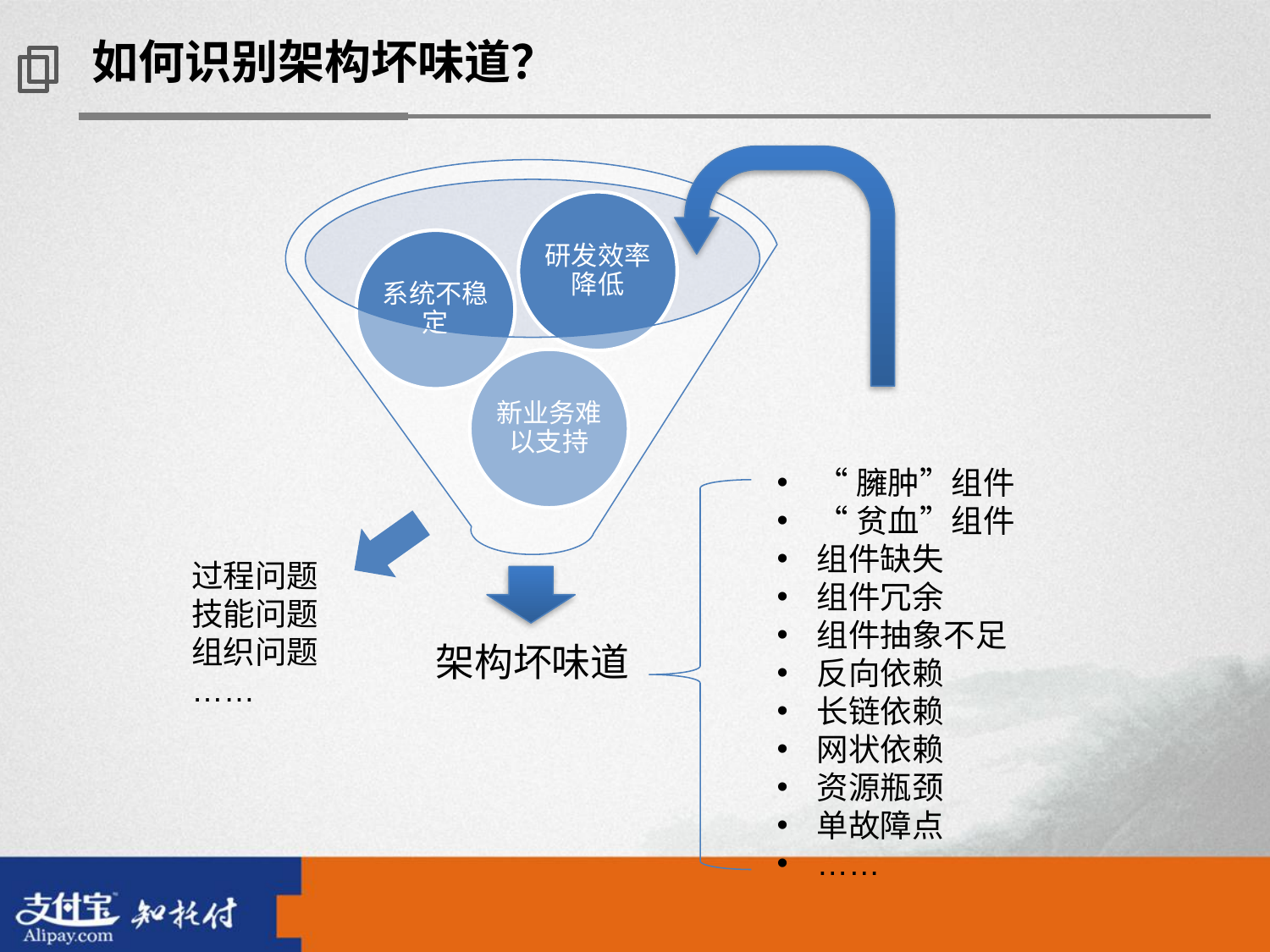

如何识别架构坏味道？

架构坏味道
新业务难以支持
系统不稳定
研发效率降低
“臃肿”组件
“贫血”组件
组件缺失
组件冗余
组件抽象不足
反向依赖
长链依赖
网状依赖
资源瓶颈
单故障点
……

过程问题
技能问题
组织问题
……